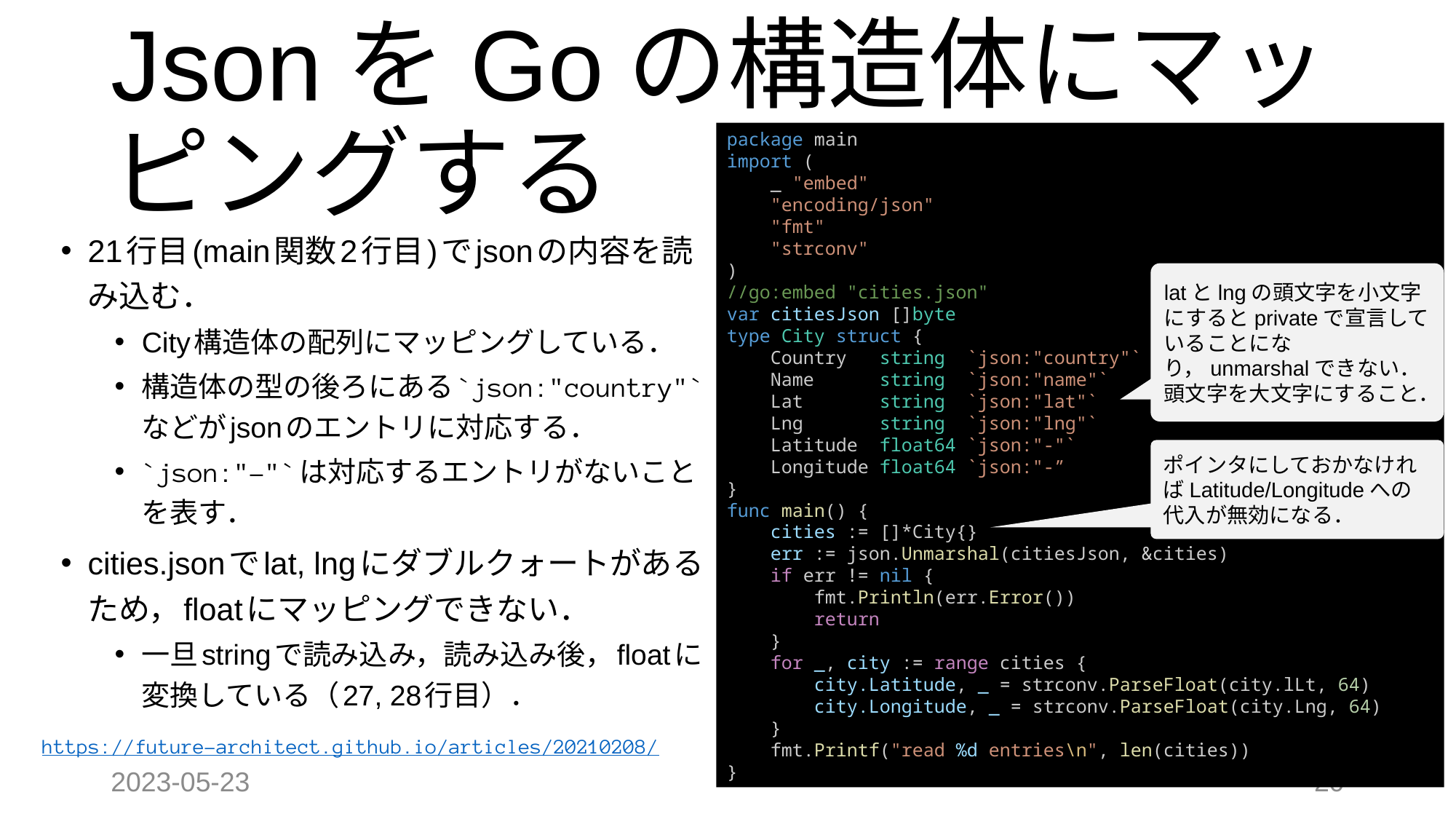

# JsonをGoの構造体にマッピングする
package main
import (
    _ "embed"
    "encoding/json"
    "fmt"
    "strconv"
)
//go:embed "cities.json"
var citiesJson []byte
type City struct {
    Country   string  `json:"country"`
    Name      string  `json:"name"`
    Lat       string  `json:"lat"`
    Lng       string  `json:"lng"`
    Latitude  float64 `json:"-"`
    Longitude float64 `json:"-”
}
func main() {
    cities := []*City{}
    err := json.Unmarshal(citiesJson, &cities)
    if err != nil {
        fmt.Println(err.Error())
        return
    }
    for _, city := range cities {
        city.Latitude, _ = strconv.ParseFloat(city.lLt, 64)
        city.Longitude, _ = strconv.ParseFloat(city.Lng, 64)
    }
    fmt.Printf("read %d entries\n", len(cities))
}
21行目(main関数2行目)でjsonの内容を読み込む．
City構造体の配列にマッピングしている．
構造体の型の後ろにある`json:"country"`などがjsonのエントリに対応する．
`json:"-"`は対応するエントリがないことを表す．
cities.jsonでlat, lngにダブルクォートがあるため，floatにマッピングできない．
一旦stringで読み込み，読み込み後，floatに変換している（27, 28行目）．
latとlngの頭文字を小文字にするとprivateで宣言していることになり，unmarshalできない．
頭文字を大文字にすること．

ポインタにしておかなければLatitude/Longitudeへの代入が無効になる．
https://future-architect.github.io/articles/20210208/
2023-05-23
20